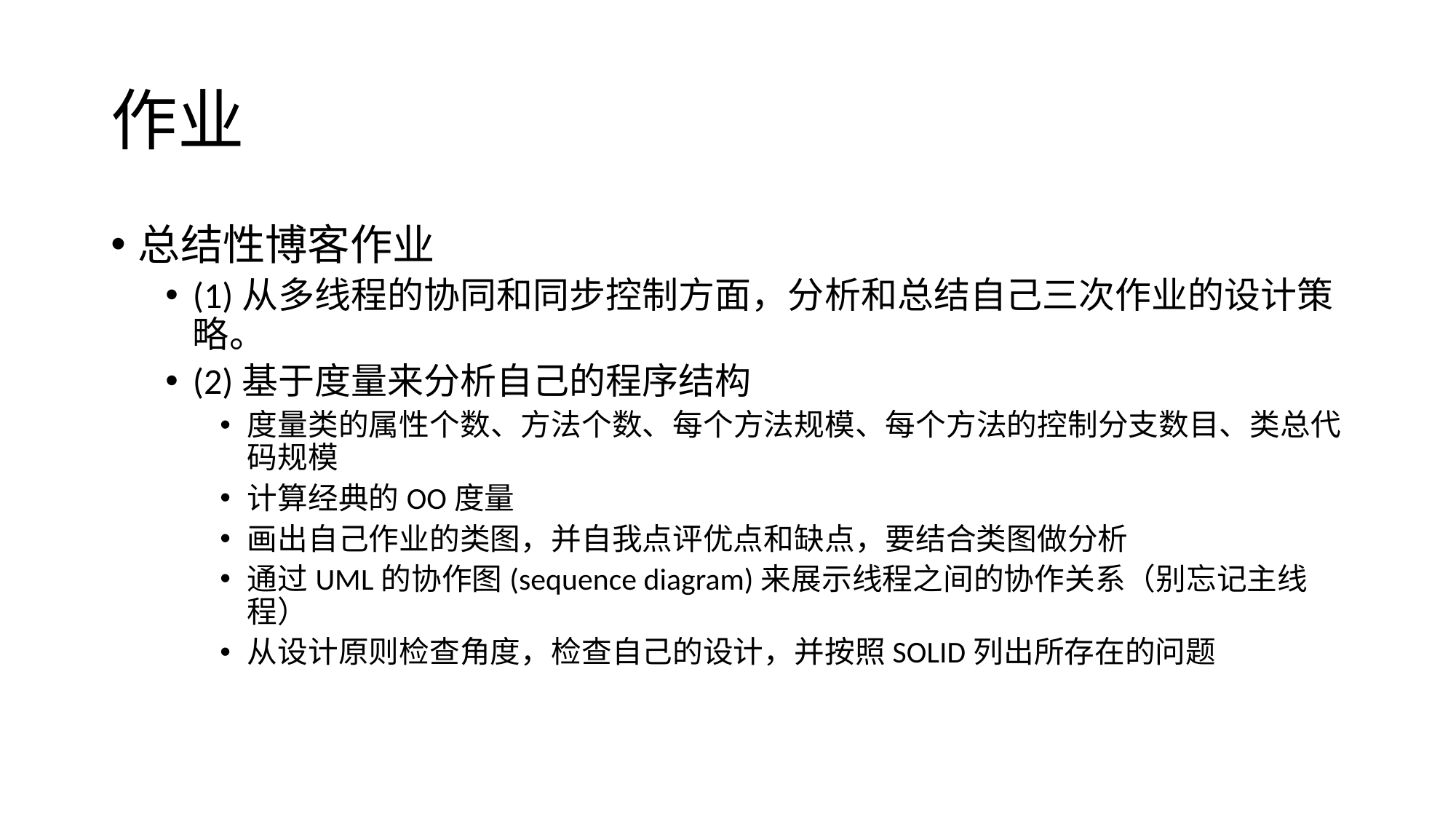

# 作业
总结性博客作业
(1)从多线程的协同和同步控制方面，分析和总结自己三次作业的设计策略。
(2)基于度量来分析自己的程序结构
度量类的属性个数、方法个数、每个方法规模、每个方法的控制分支数目、类总代码规模
计算经典的OO度量
画出自己作业的类图，并自我点评优点和缺点，要结合类图做分析
通过UML的协作图(sequence diagram)来展示线程之间的协作关系（别忘记主线程）
从设计原则检查角度，检查自己的设计，并按照SOLID列出所存在的问题